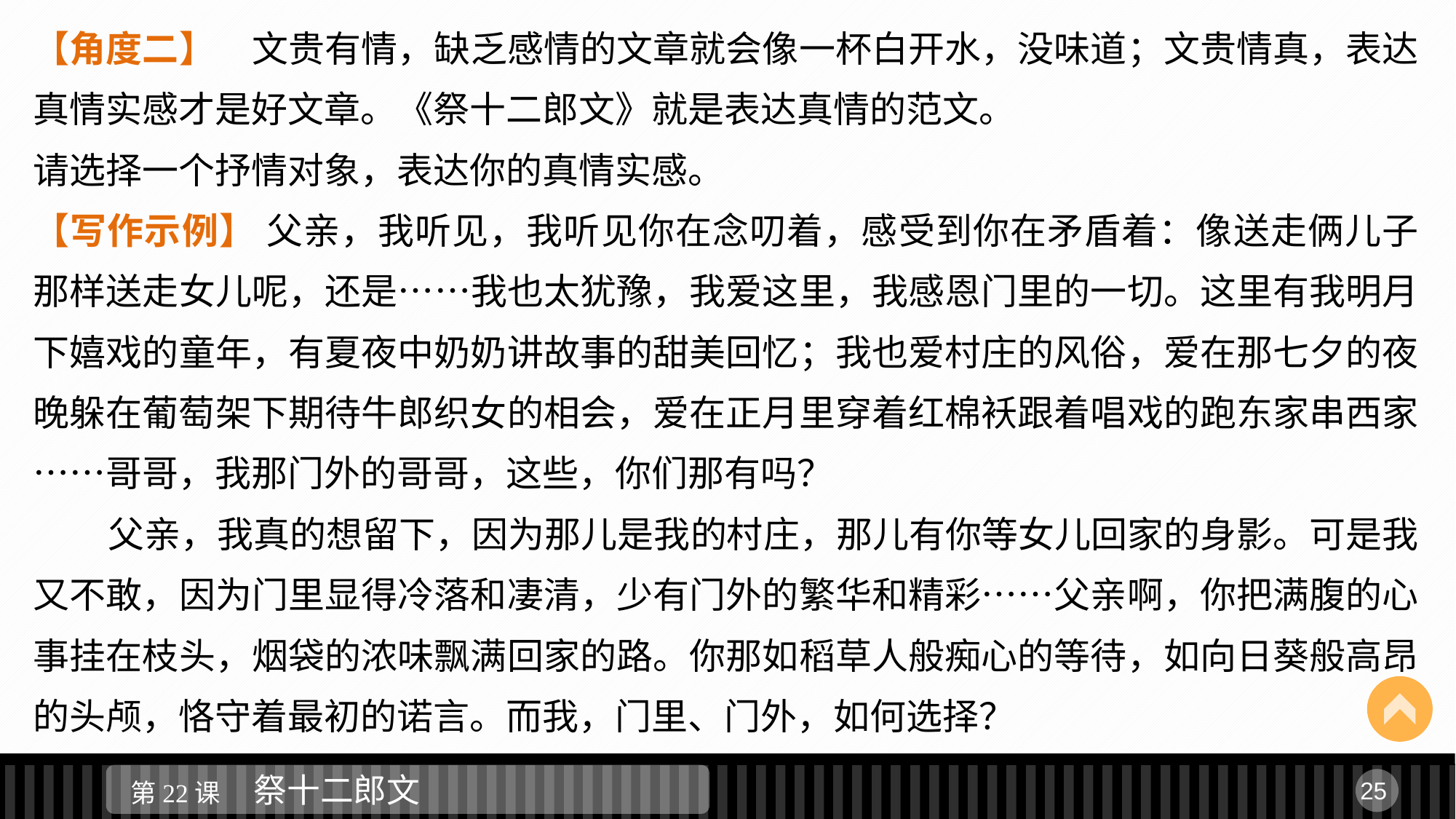

【角度二】　文贵有情，缺乏感情的文章就会像一杯白开水，没味道；文贵情真，表达真情实感才是好文章。《祭十二郎文》就是表达真情的范文。
请选择一个抒情对象，表达你的真情实感。
【写作示例】 父亲，我听见，我听见你在念叨着，感受到你在矛盾着：像送走俩儿子那样送走女儿呢，还是……我也太犹豫，我爱这里，我感恩门里的一切。这里有我明月下嬉戏的童年，有夏夜中奶奶讲故事的甜美回忆；我也爱村庄的风俗，爱在那七夕的夜晚躲在葡萄架下期待牛郎织女的相会，爱在正月里穿着红棉袄跟着唱戏的跑东家串西家……哥哥，我那门外的哥哥，这些，你们那有吗？
        父亲，我真的想留下，因为那儿是我的村庄，那儿有你等女儿回家的身影。可是我又不敢，因为门里显得冷落和凄清，少有门外的繁华和精彩……父亲啊，你把满腹的心事挂在枝头，烟袋的浓味飘满回家的路。你那如稻草人般痴心的等待，如向日葵般高昂的头颅，恪守着最初的诺言。而我，门里、门外，如何选择？